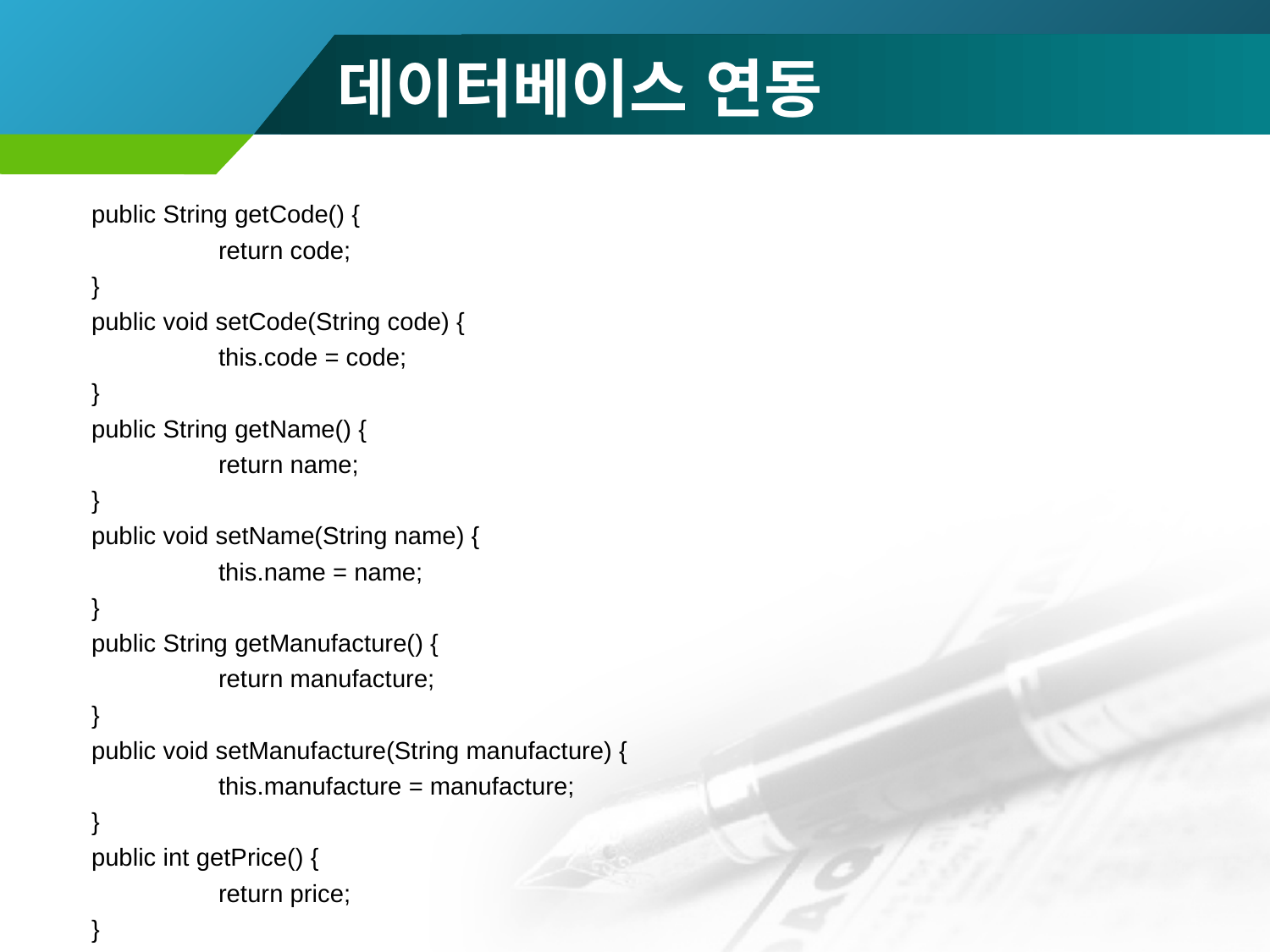

데이터베이스 연동
	public String getCode() {
		return code;
	}
	public void setCode(String code) {
		this.code = code;
	}
	public String getName() {
		return name;
	}
	public void setName(String name) {
		this.name = name;
	}
	public String getManufacture() {
		return manufacture;
	}
	public void setManufacture(String manufacture) {
		this.manufacture = manufacture;
	}
	public int getPrice() {
		return price;
	}